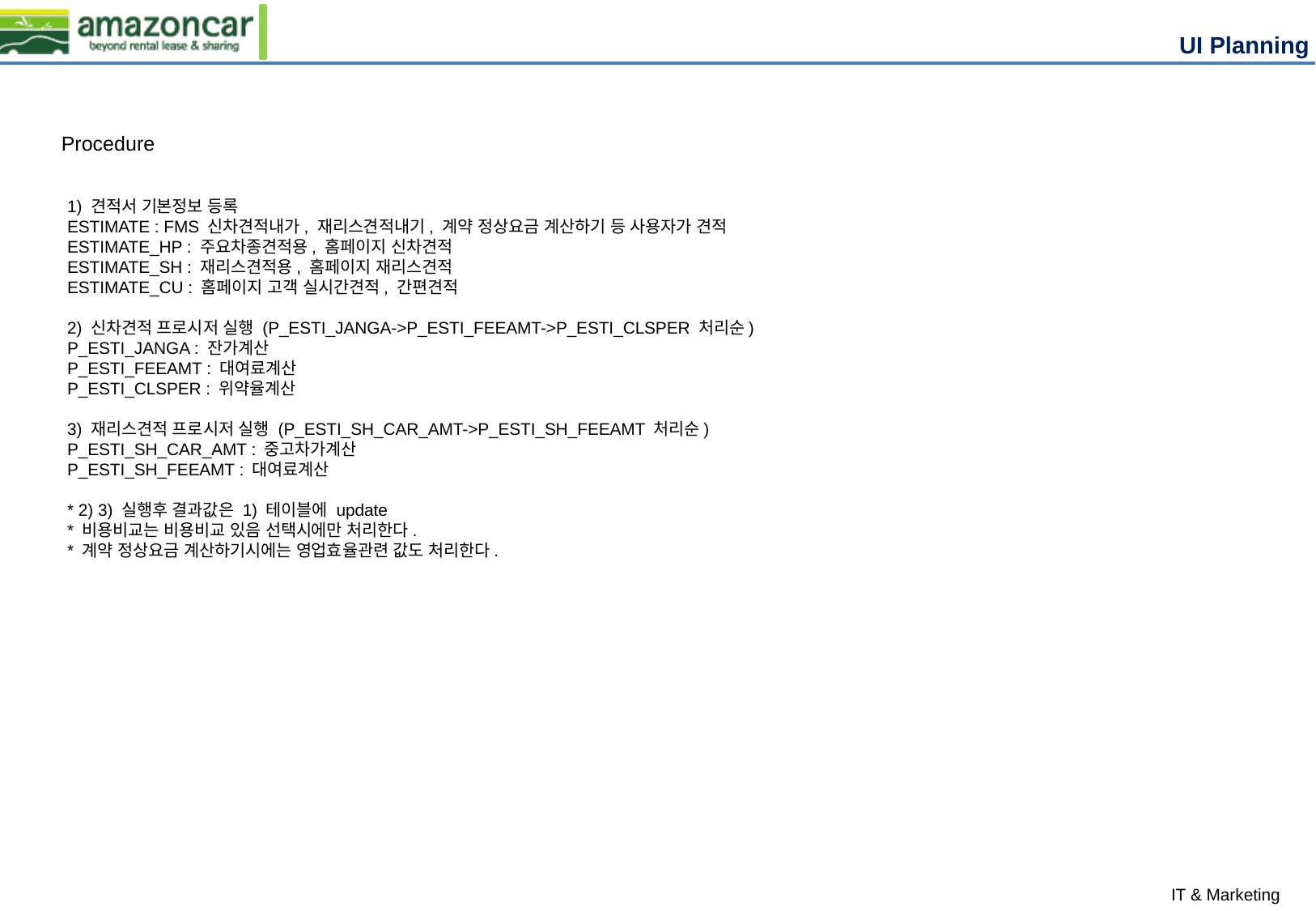

Procedure
1) 견적서 기본정보 등록
ESTIMATE : FMS 신차견적내가, 재리스견적내기, 계약 정상요금 계산하기 등 사용자가 견적
ESTIMATE_HP : 주요차종견적용, 홈페이지 신차견적
ESTIMATE_SH : 재리스견적용, 홈페이지 재리스견적
ESTIMATE_CU : 홈페이지 고객 실시간견적, 간편견적

2) 신차견적 프로시저 실행 (P_ESTI_JANGA->P_ESTI_FEEAMT->P_ESTI_CLSPER 처리순)
P_ESTI_JANGA : 잔가계산
P_ESTI_FEEAMT : 대여료계산
P_ESTI_CLSPER : 위약율계산

3) 재리스견적 프로시저 실행 (P_ESTI_SH_CAR_AMT->P_ESTI_SH_FEEAMT 처리순)
P_ESTI_SH_CAR_AMT : 중고차가계산
P_ESTI_SH_FEEAMT : 대여료계산

* 2) 3) 실행후 결과값은 1) 테이블에 update
* 비용비교는 비용비교 있음 선택시에만 처리한다.
* 계약 정상요금 계산하기시에는 영업효율관련 값도 처리한다.